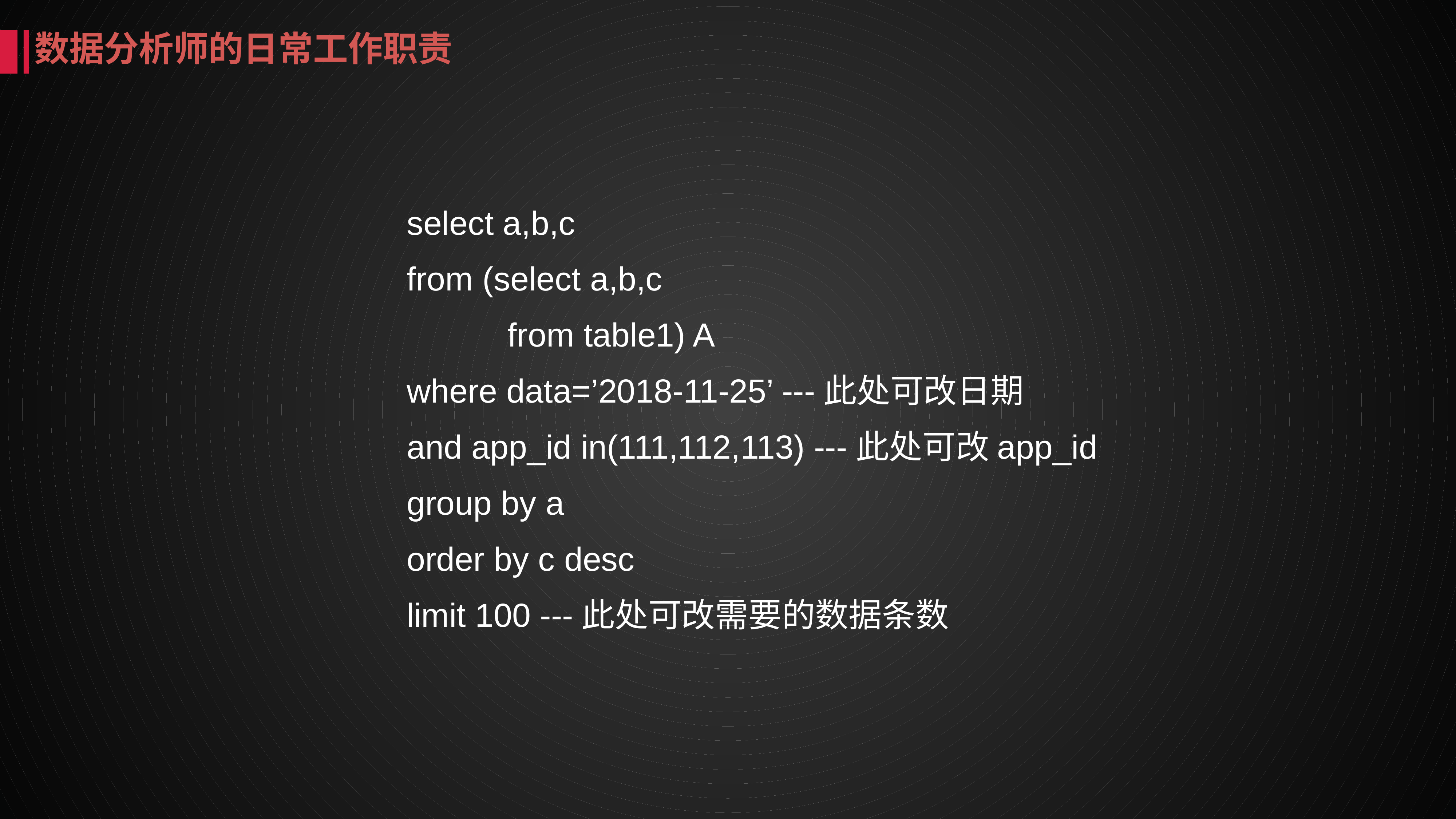

数据分析师的日常工作职责
select a,b,c
from (select a,b,c
	     from table1) A
where data=’2018-11-25’ ---此处可改日期
and app_id in(111,112,113) ---此处可改app_id
group by a
order by c desc
limit 100 ---此处可改需要的数据条数